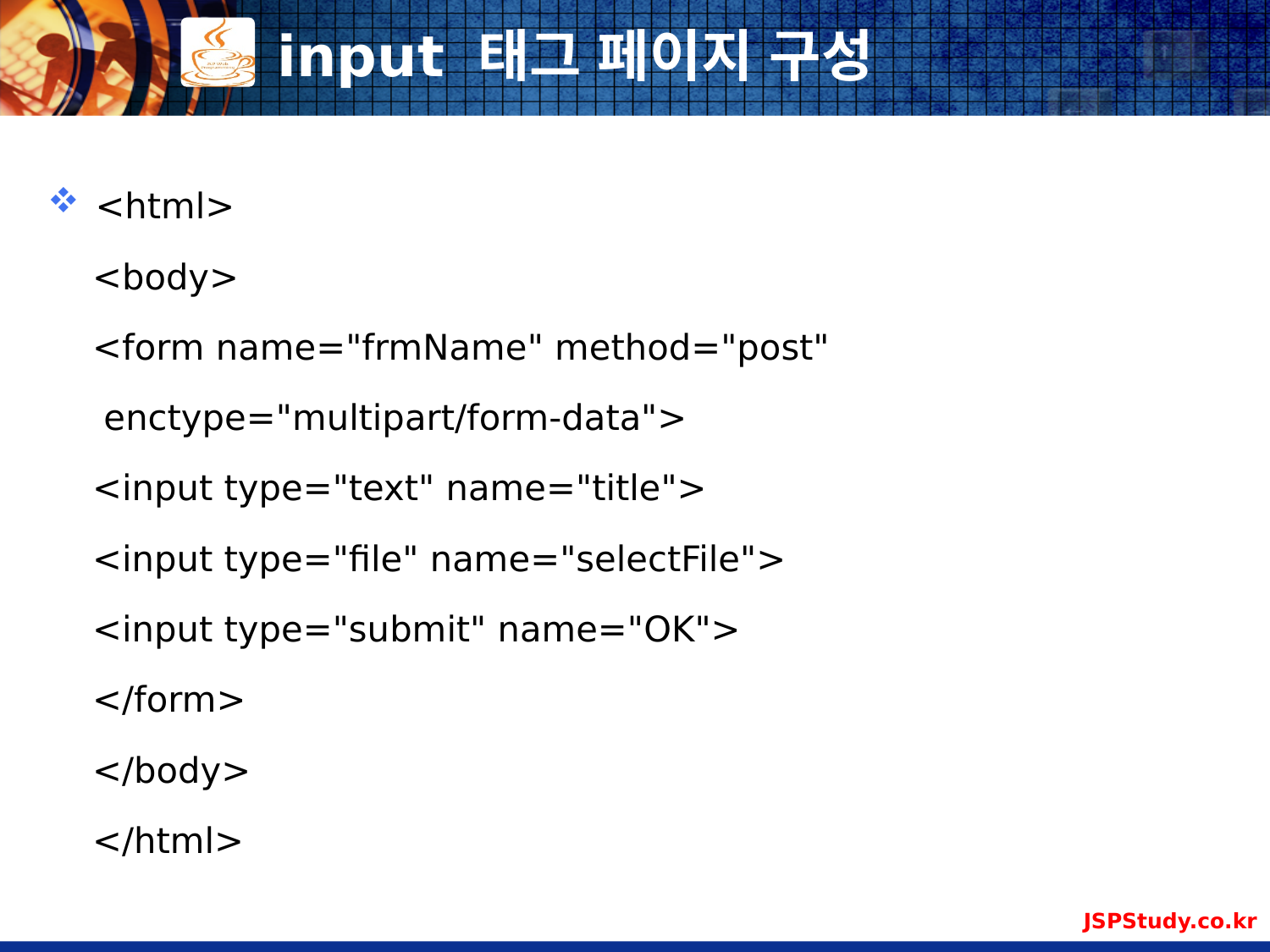

# input 태그 페이지 구성
<html>
    <body>
    <form name="frmName" method="post"
     enctype="multipart/form-data">
    <input type="text" name="title">
    <input type="file" name="selectFile">
    <input type="submit" name="OK">
    </form>
    </body>
    </html>
JSPStudy.co.kr